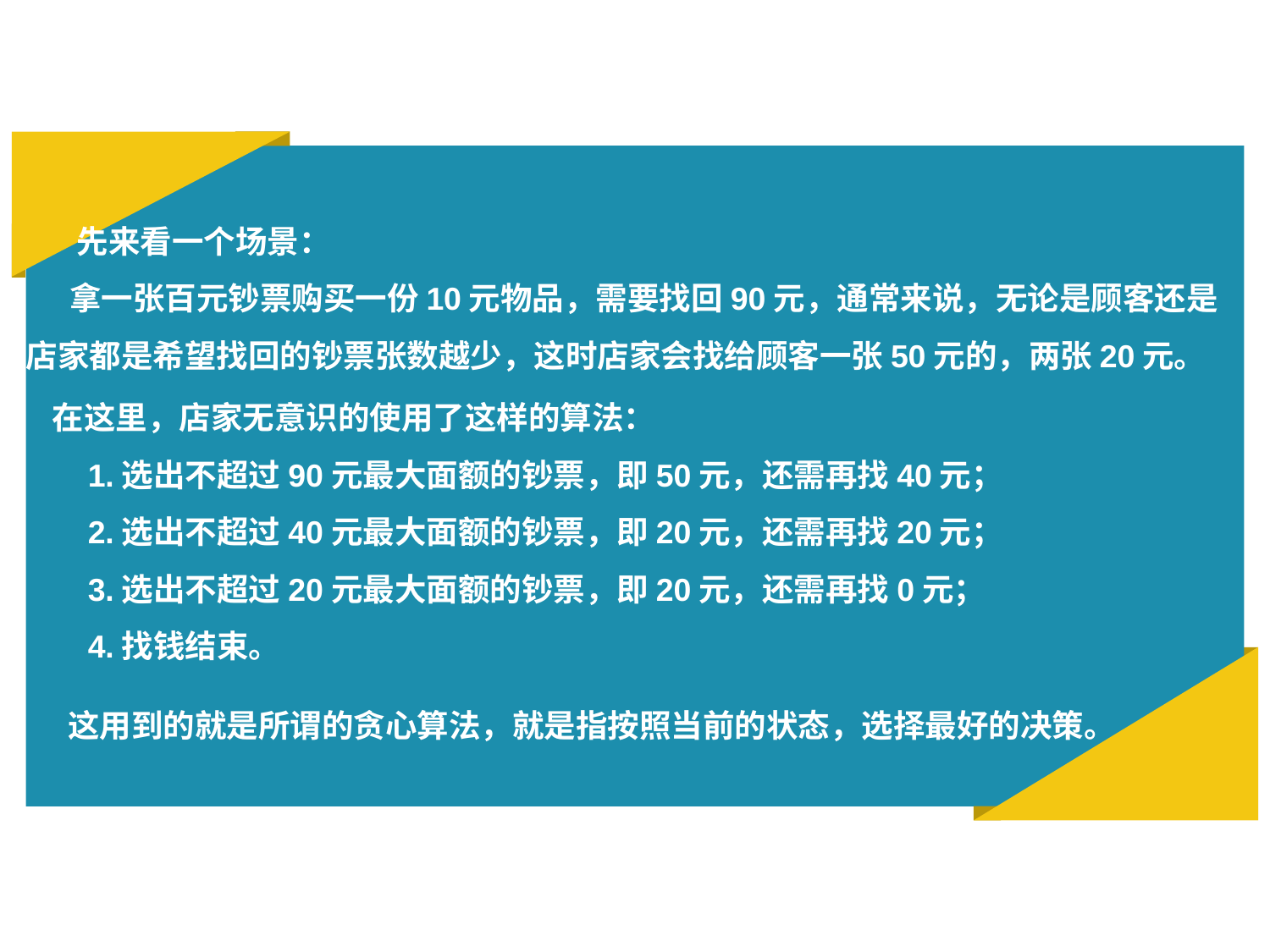

先来看一个场景：
     拿一张百元钞票购买一份10元物品，需要找回90元，通常来说，无论是顾客还是店家都是希望找回的钞票张数越少，这时店家会找给顾客一张50元的，两张20元。

在这里，店家无意识的使用了这样的算法：
    1.选出不超过90元最大面额的钞票，即50元，还需再找40元；
    2.选出不超过40元最大面额的钞票，即20元，还需再找20元；
    3.选出不超过20元最大面额的钞票，即20元，还需再找0元；
    4.找钱结束。

这用到的就是所谓的贪心算法，就是指按照当前的状态，选择最好的决策。